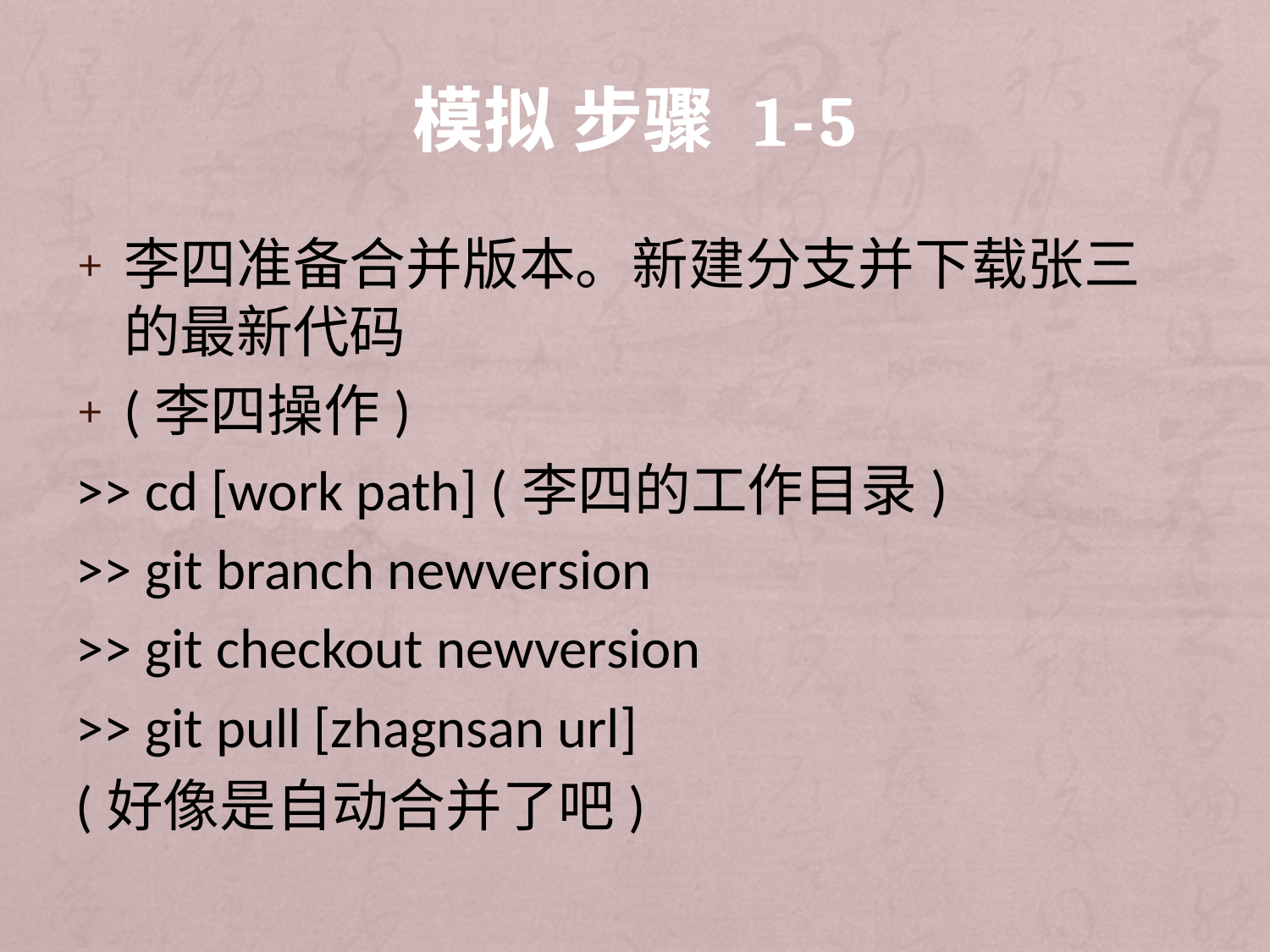

# 模拟 步骤 1-5
李四准备合并版本。新建分支并下载张三的最新代码
(李四操作)
>> cd [work path] (李四的工作目录)
>> git branch newversion
>> git checkout newversion
>> git pull [zhagnsan url]
(好像是自动合并了吧)